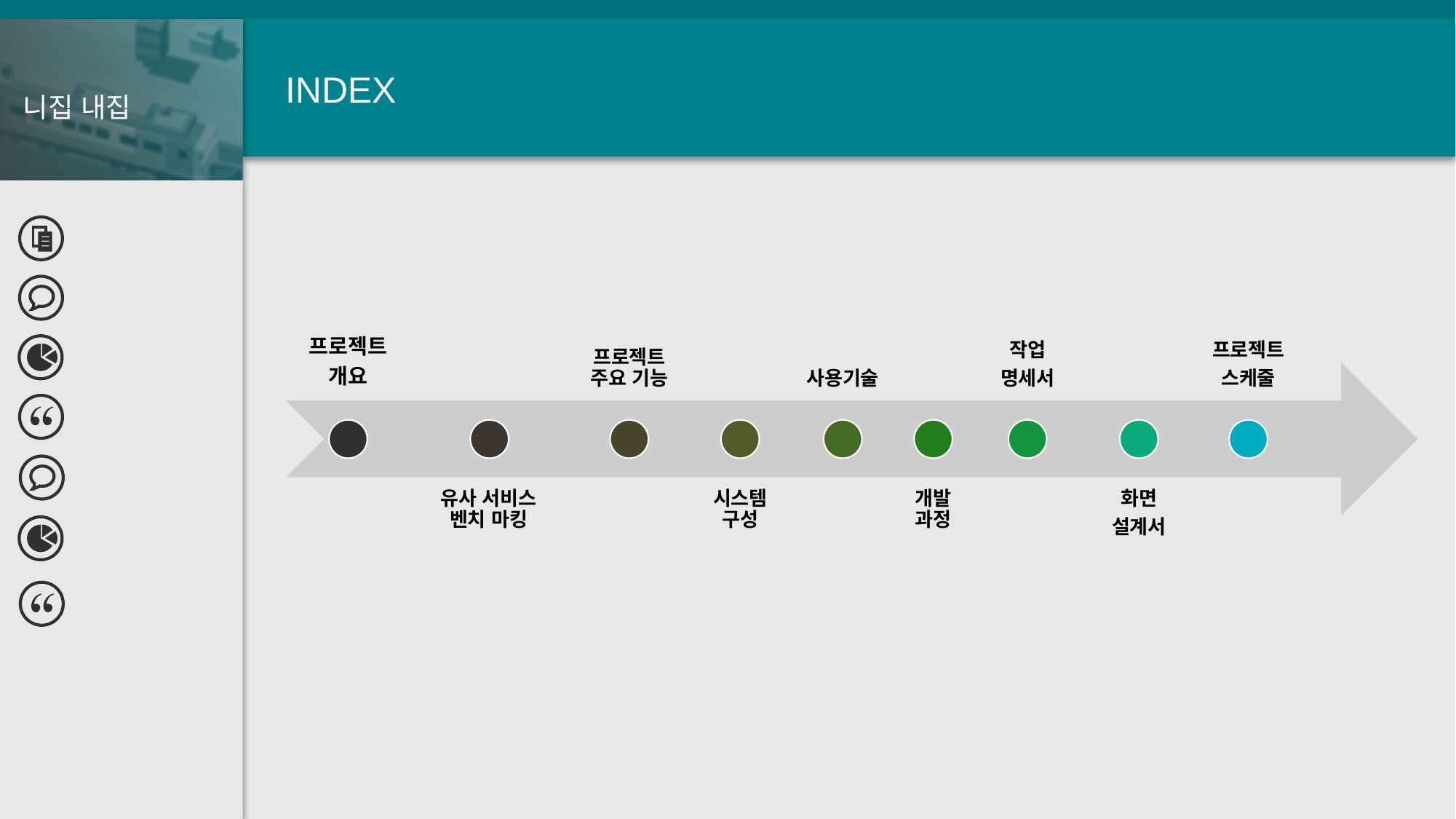

INDEX
프로젝트
개요
유사 서비스 벤치 마킹
프로젝트 주요 기능
시스템구성
사용기술
개발과정
작업
명세서
화면
설계서
프로젝트
스케줄